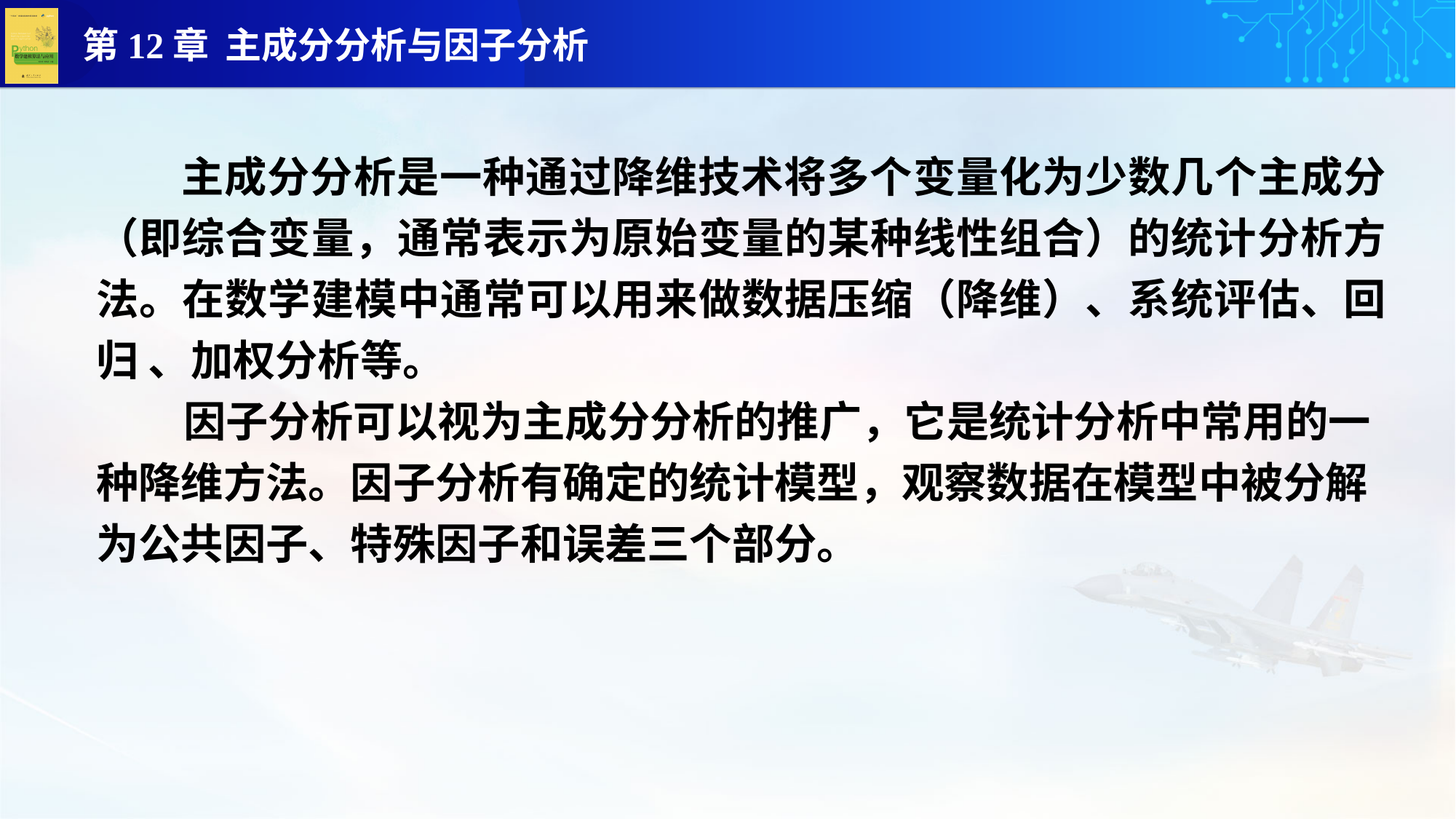

主成分分析是一种通过降维技术将多个变量化为少数几个主成分（即综合变量，通常表示为原始变量的某种线性组合）的统计分析方法。在数学建模中通常可以用来做数据压缩（降维）、系统评估、回归 、加权分析等。
        因子分析可以视为主成分分析的推广，它是统计分析中常用的一种降维方法。因子分析有确定的统计模型，观察数据在模型中被分解为公共因子、特殊因子和误差三个部分。